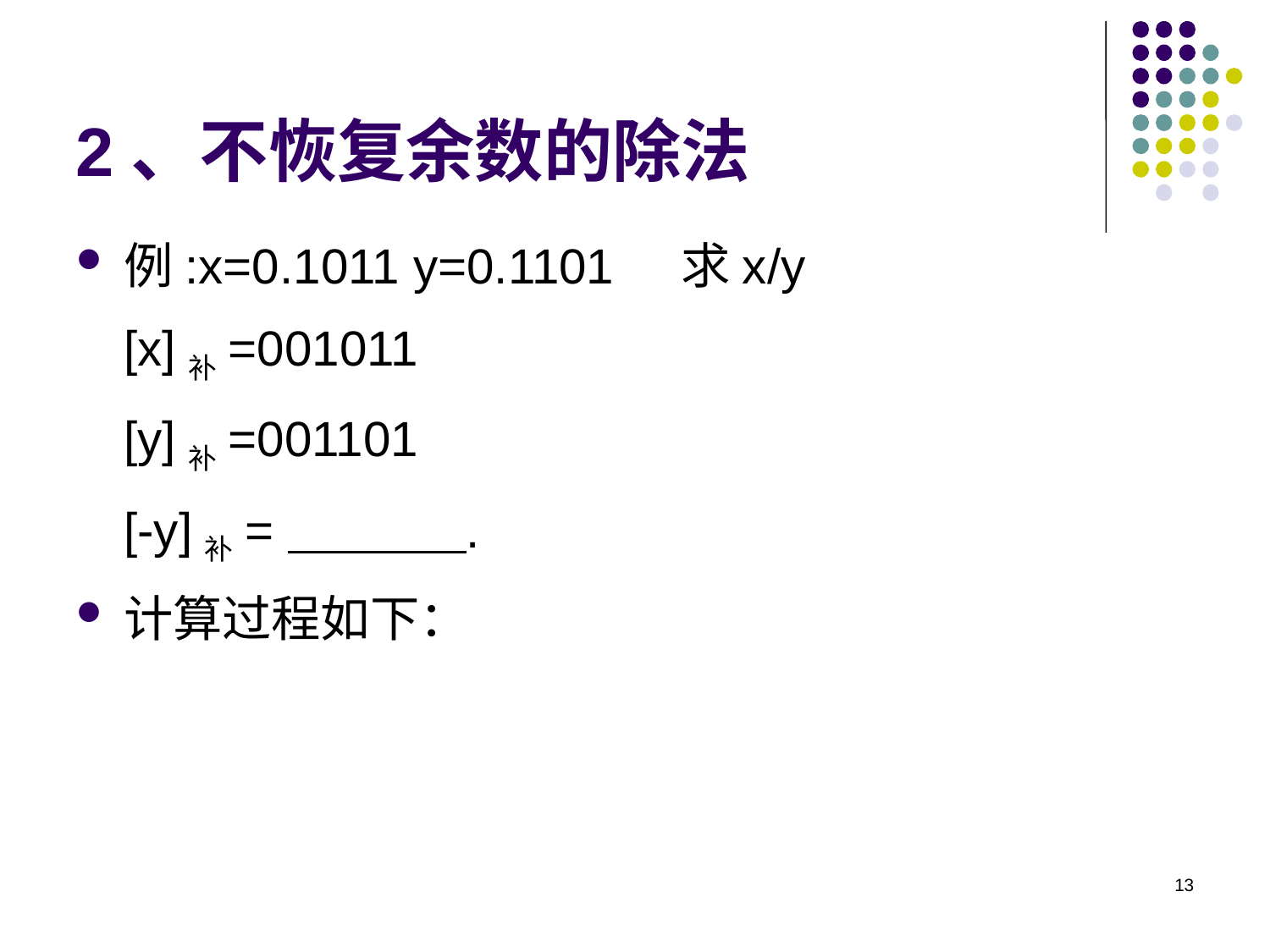

2、不恢复余数的除法
例:x=0.1011 y=0.1101    求x/y
[x]补=001011
[y]补=001101
[-y]补=              .
计算过程如下：

13